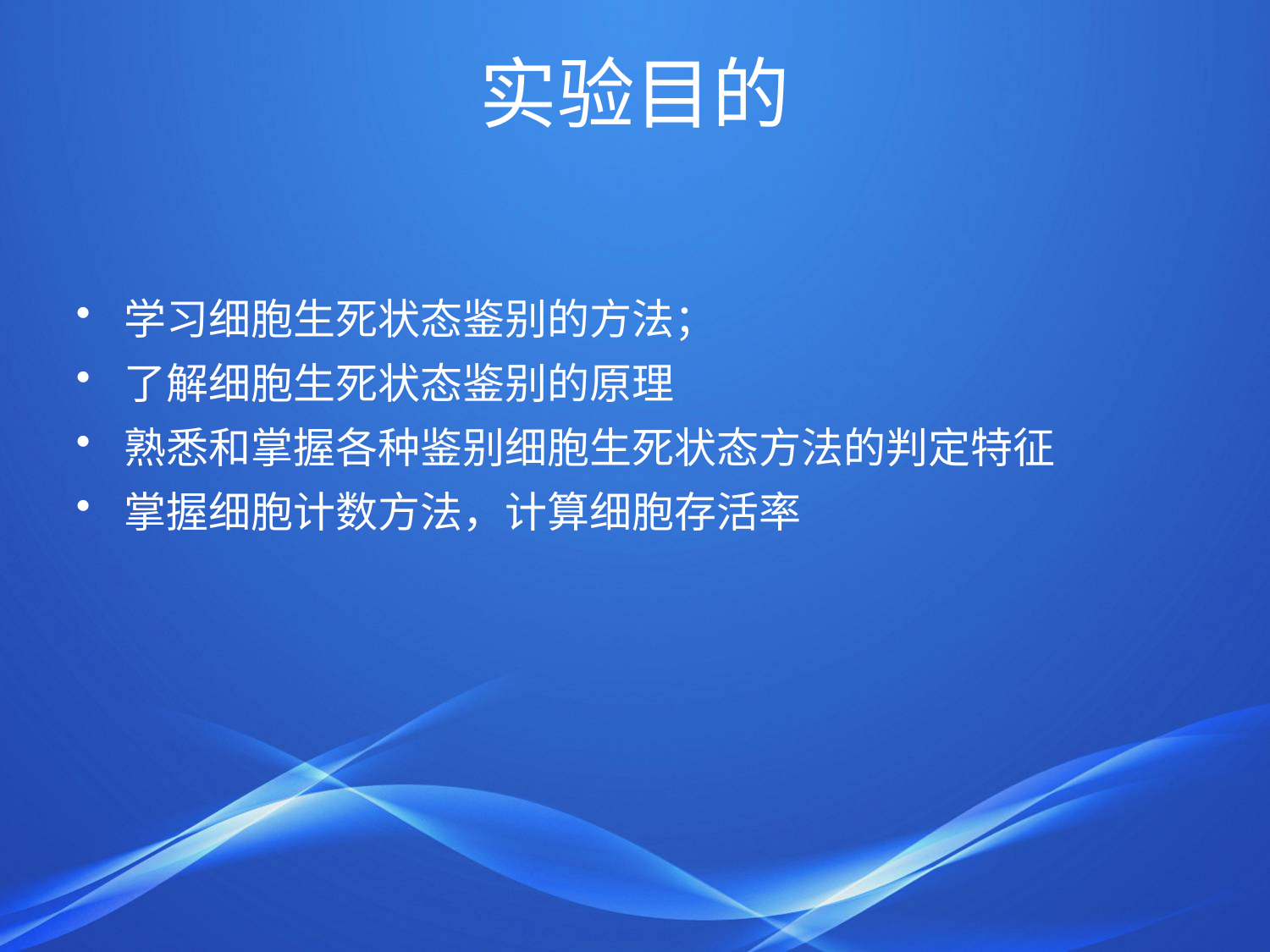

# 实验目的

学习细胞生死状态鉴别的方法；
了解细胞生死状态鉴别的原理
熟悉和掌握各种鉴别细胞生死状态方法的判定特征
掌握细胞计数方法，计算细胞存活率